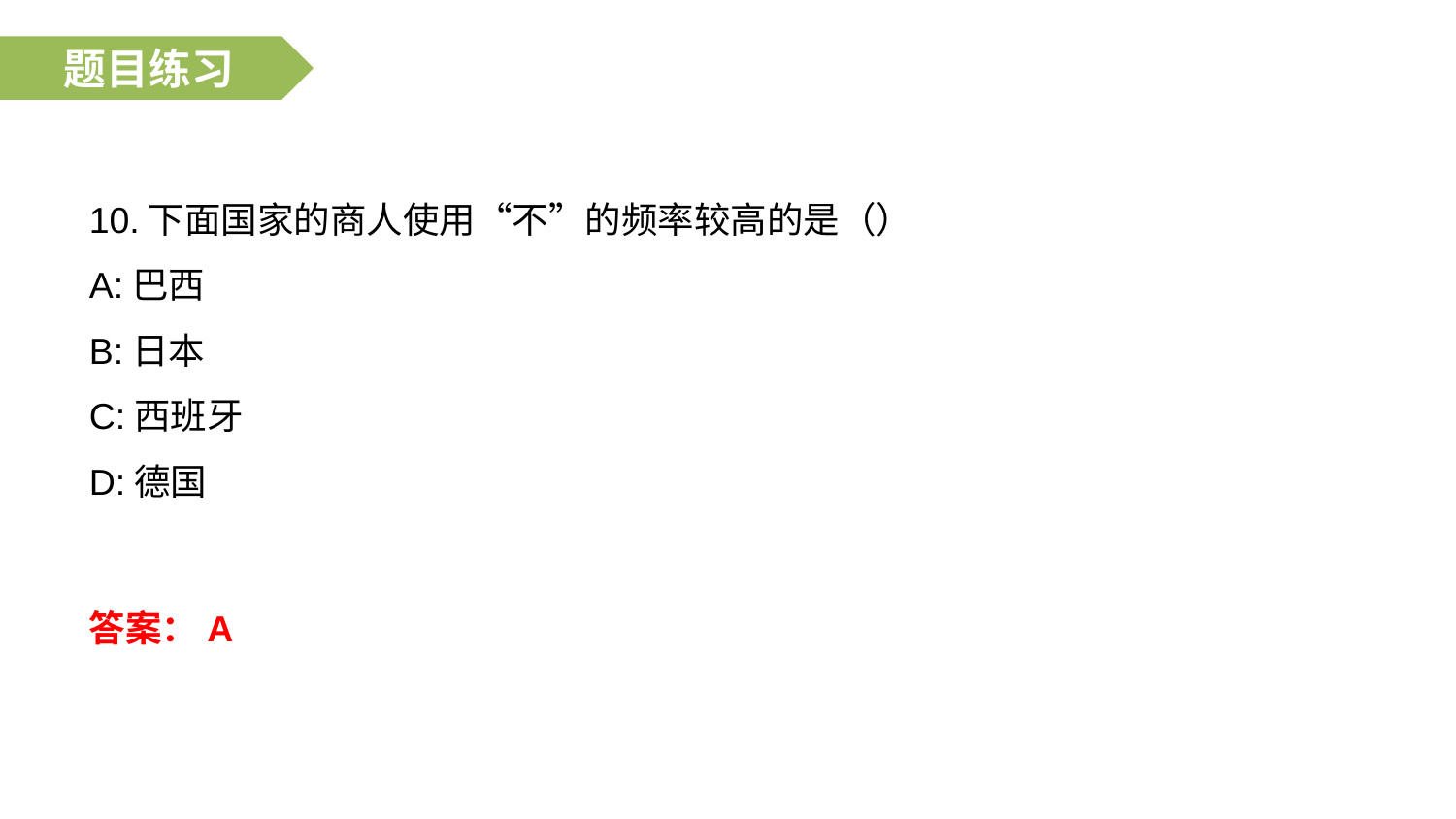

题目练习
10.下面国家的商人使用“不”的频率较高的是（）
A:巴西
B:日本
C:西班牙
D:德国
答案：A